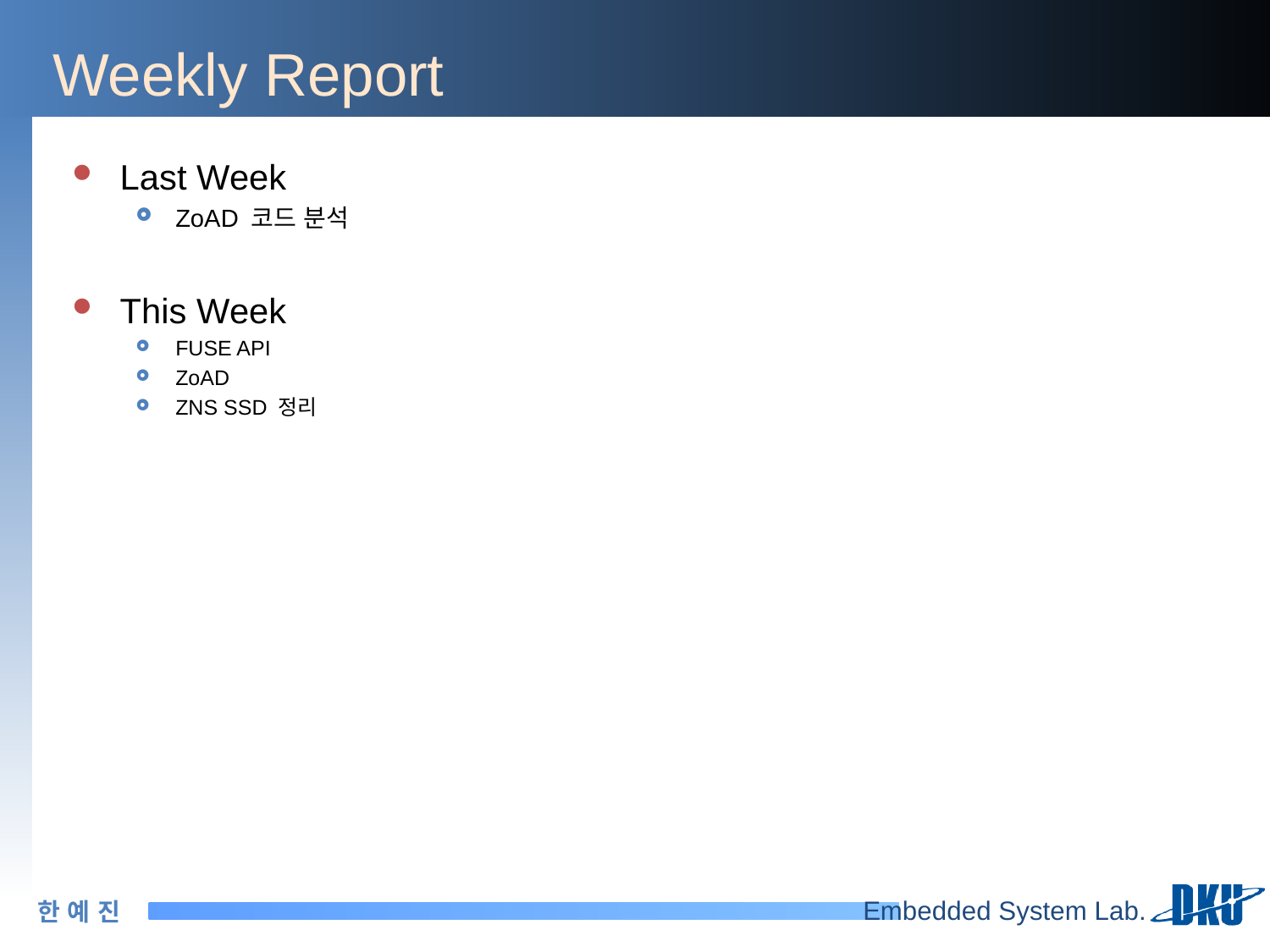

# Weekly Report
Last Week
ZoAD 코드 분석

This Week
FUSE API
ZoAD
ZNS SSD 정리